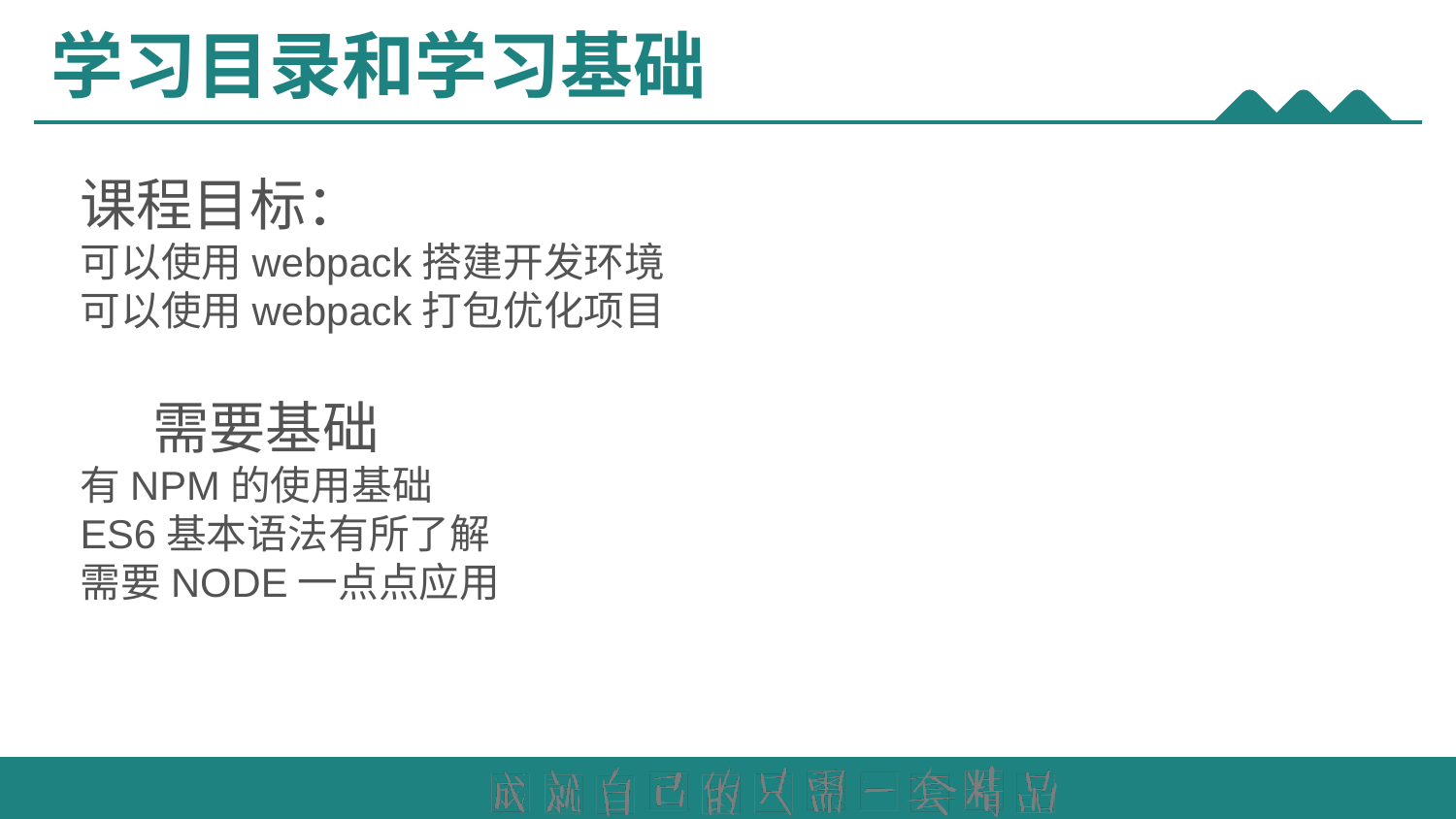

# 学习目录和学习基础
课程目标：
可以使用webpack搭建开发环境
可以使用webpack打包优化项目

需要基础
有NPM的使用基础
ES6基本语法有所了解
需要NODE一点点应用